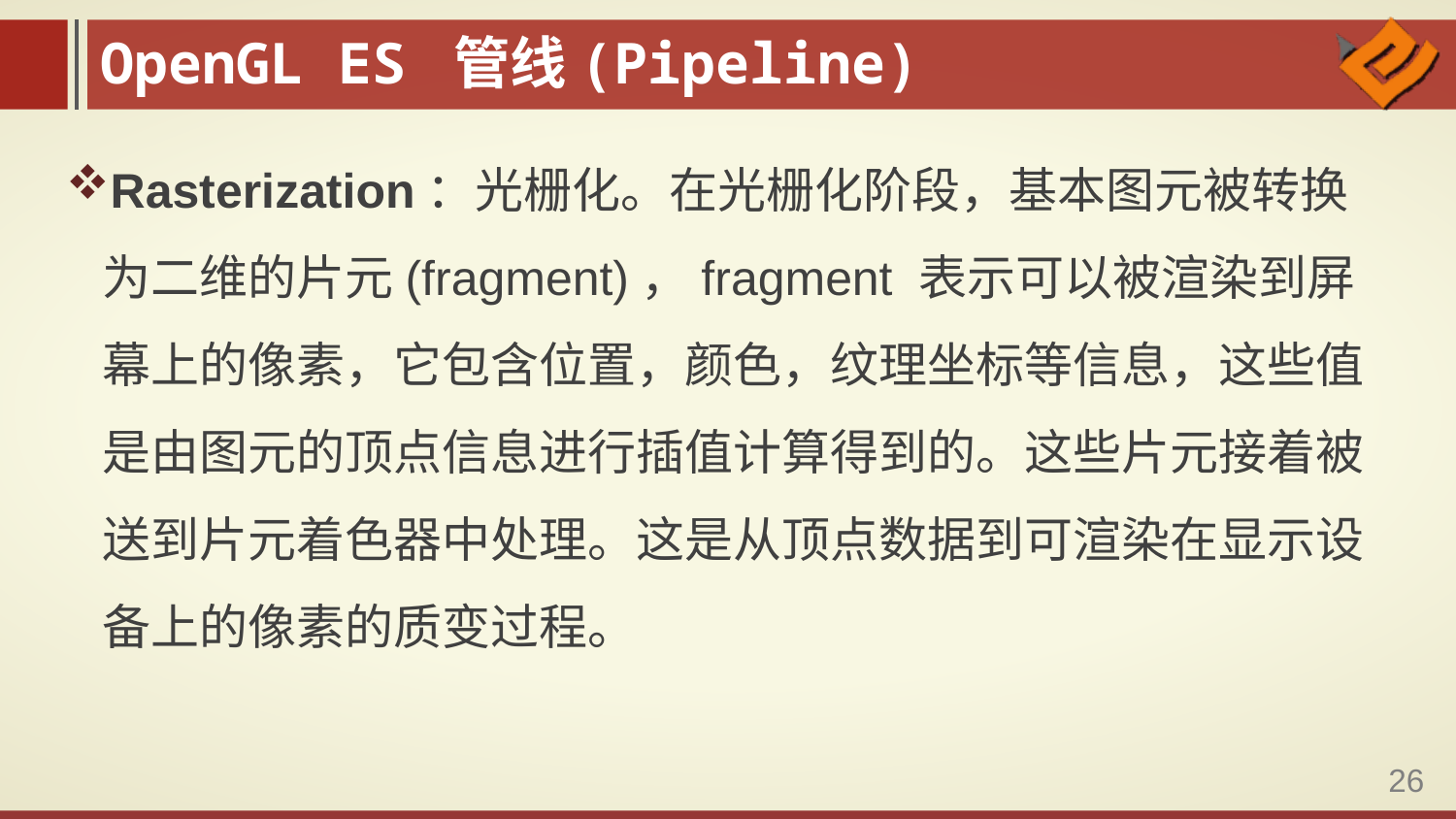

OpenGL ES 管线(Pipeline)
Rasterization：光栅化。在光栅化阶段，基本图元被转换为二维的片元(fragment)，fragment 表示可以被渲染到屏幕上的像素，它包含位置，颜色，纹理坐标等信息，这些值是由图元的顶点信息进行插值计算得到的。这些片元接着被送到片元着色器中处理。这是从顶点数据到可渲染在显示设备上的像素的质变过程。